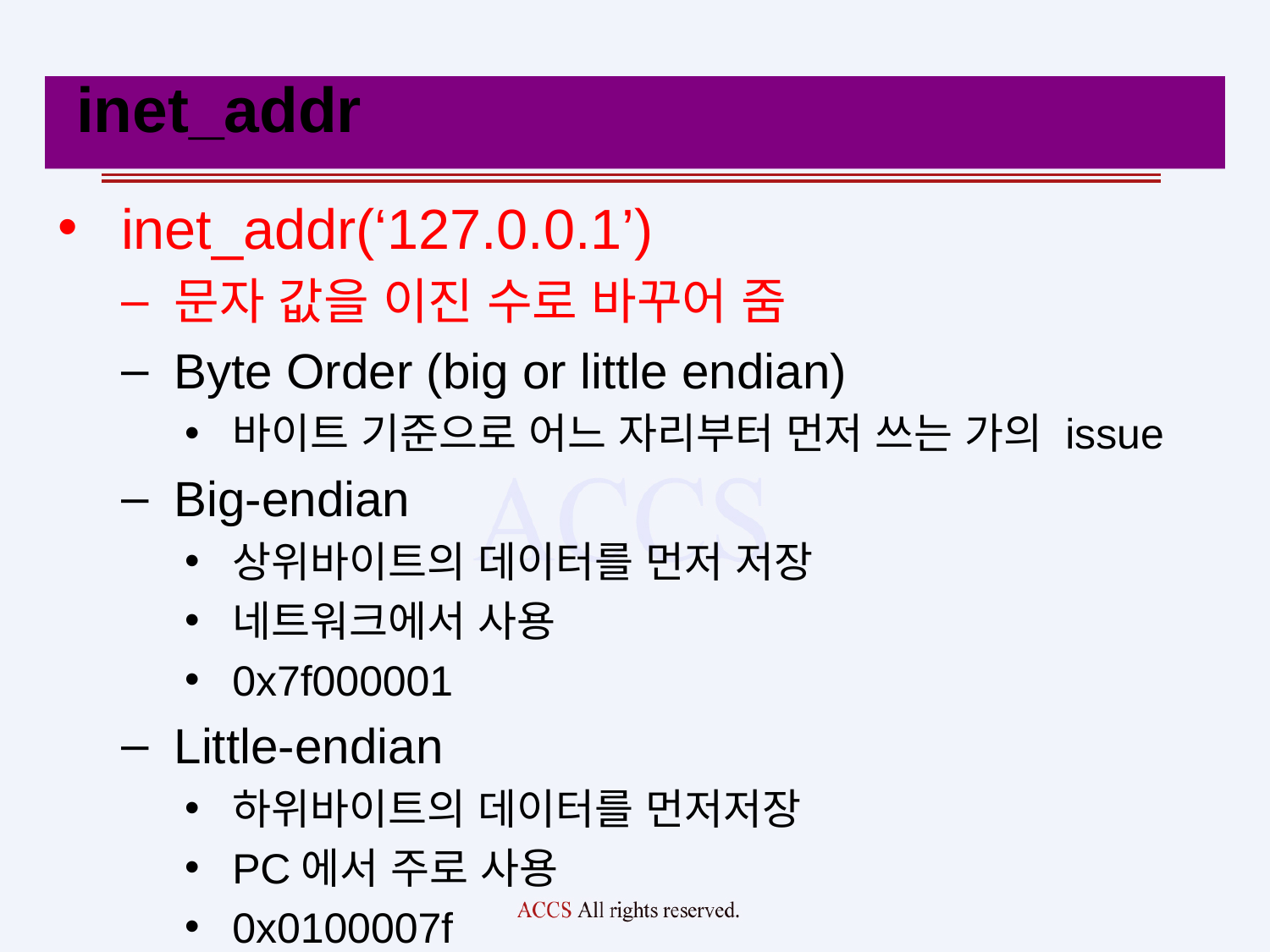

# inet_addr

inet_addr(‘127.0.0.1’)
문자 값을 이진 수로 바꾸어 줌
Byte Order (big or little endian)
바이트 기준으로 어느 자리부터 먼저 쓰는 가의 issue
Big-endian
상위바이트의 데이터를 먼저 저장
네트워크에서 사용
0x7f000001
Little-endian
하위바이트의 데이터를 먼저저장
PC에서 주로 사용
0x0100007f